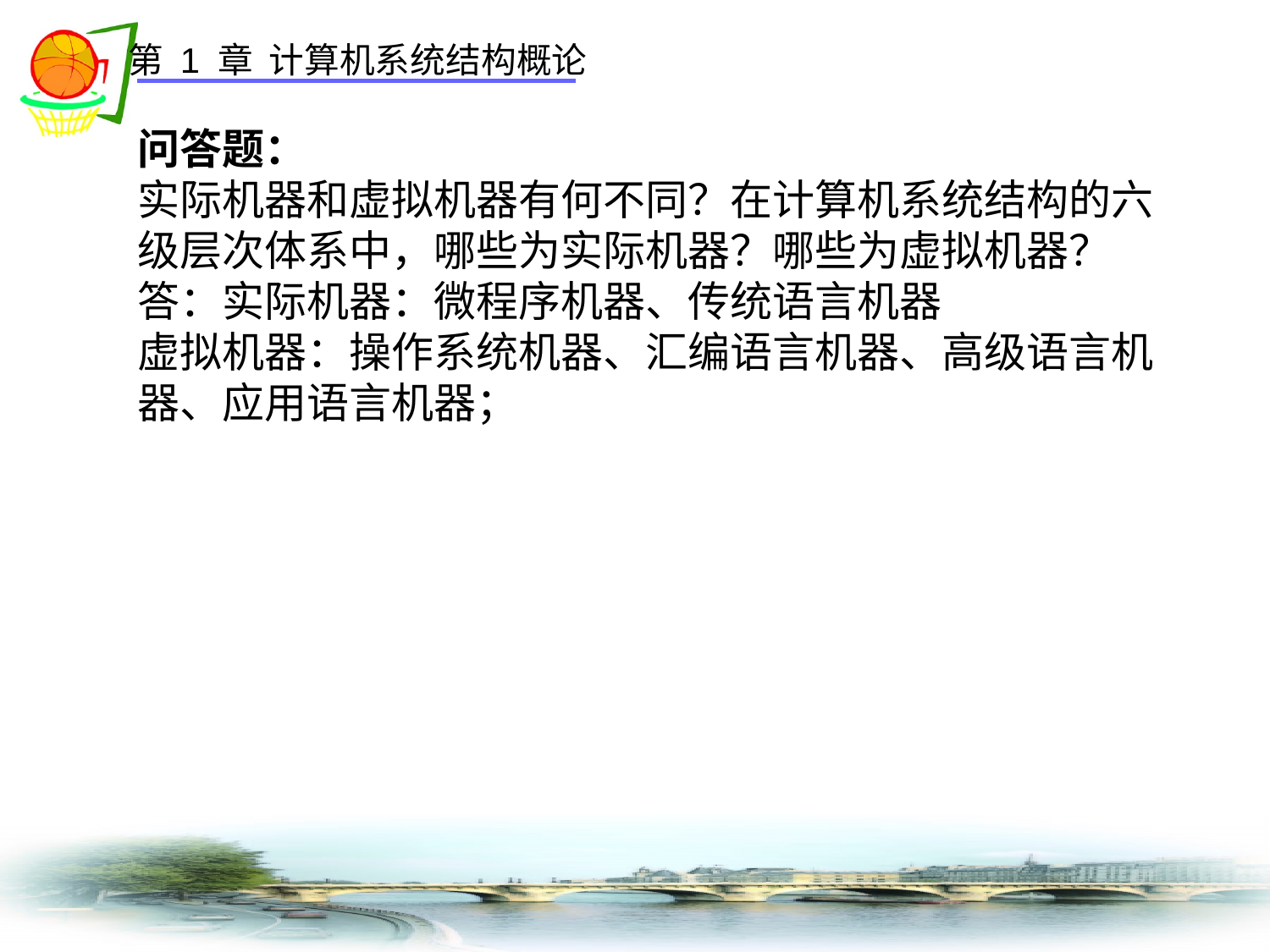

问答题：
实际机器和虚拟机器有何不同？在计算机系统结构的六级层次体系中，哪些为实际机器？哪些为虚拟机器？
答：实际机器：微程序机器、传统语言机器
虚拟机器：操作系统机器、汇编语言机器、高级语言机器、应用语言机器；